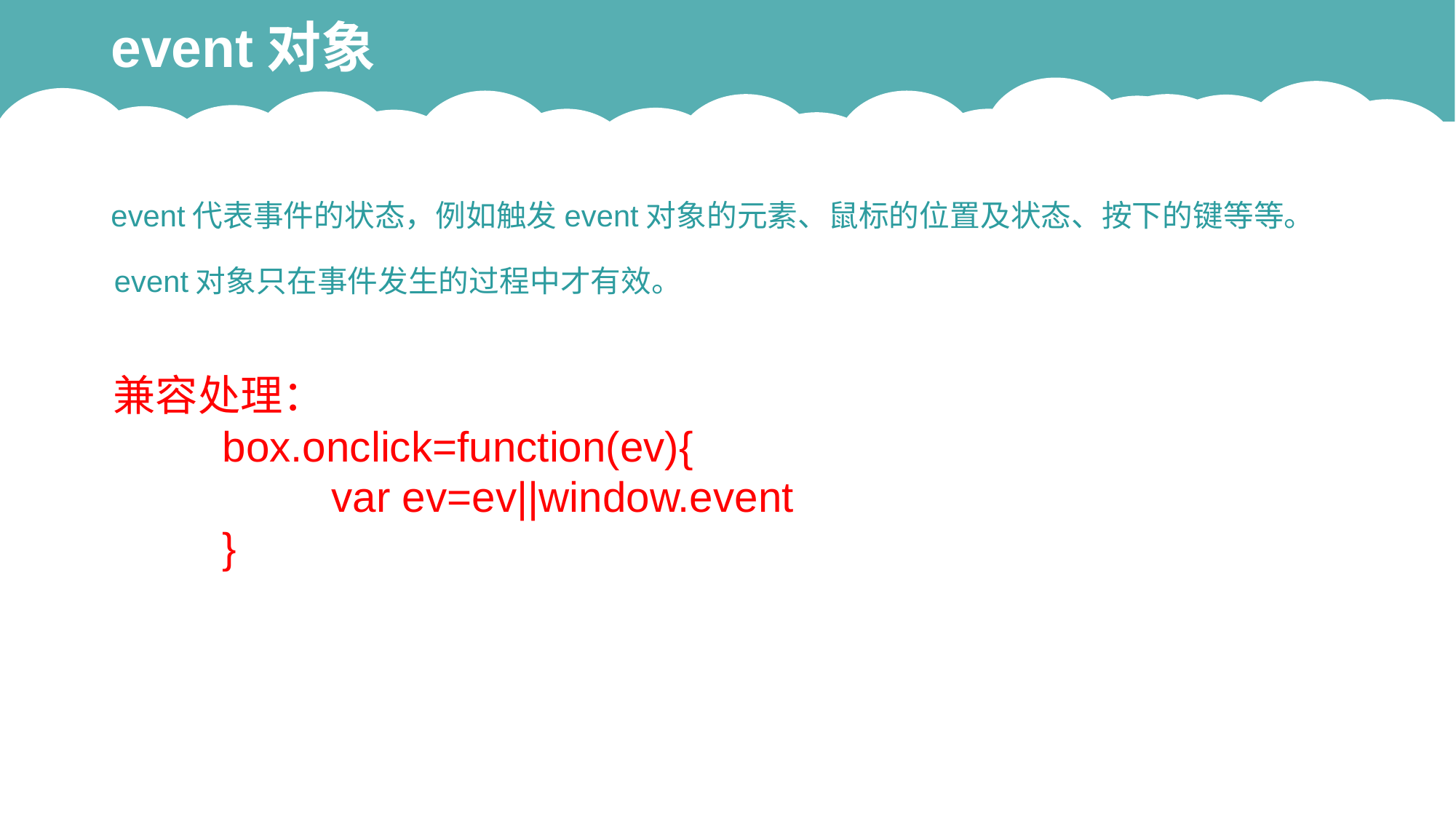

# event对象
event代表事件的状态，例如触发event对象的元素、鼠标的位置及状态、按下的键等等。
event对象只在事件发生的过程中才有效。
兼容处理：
	box.onclick=function(ev){
		var ev=ev||window.event
	}